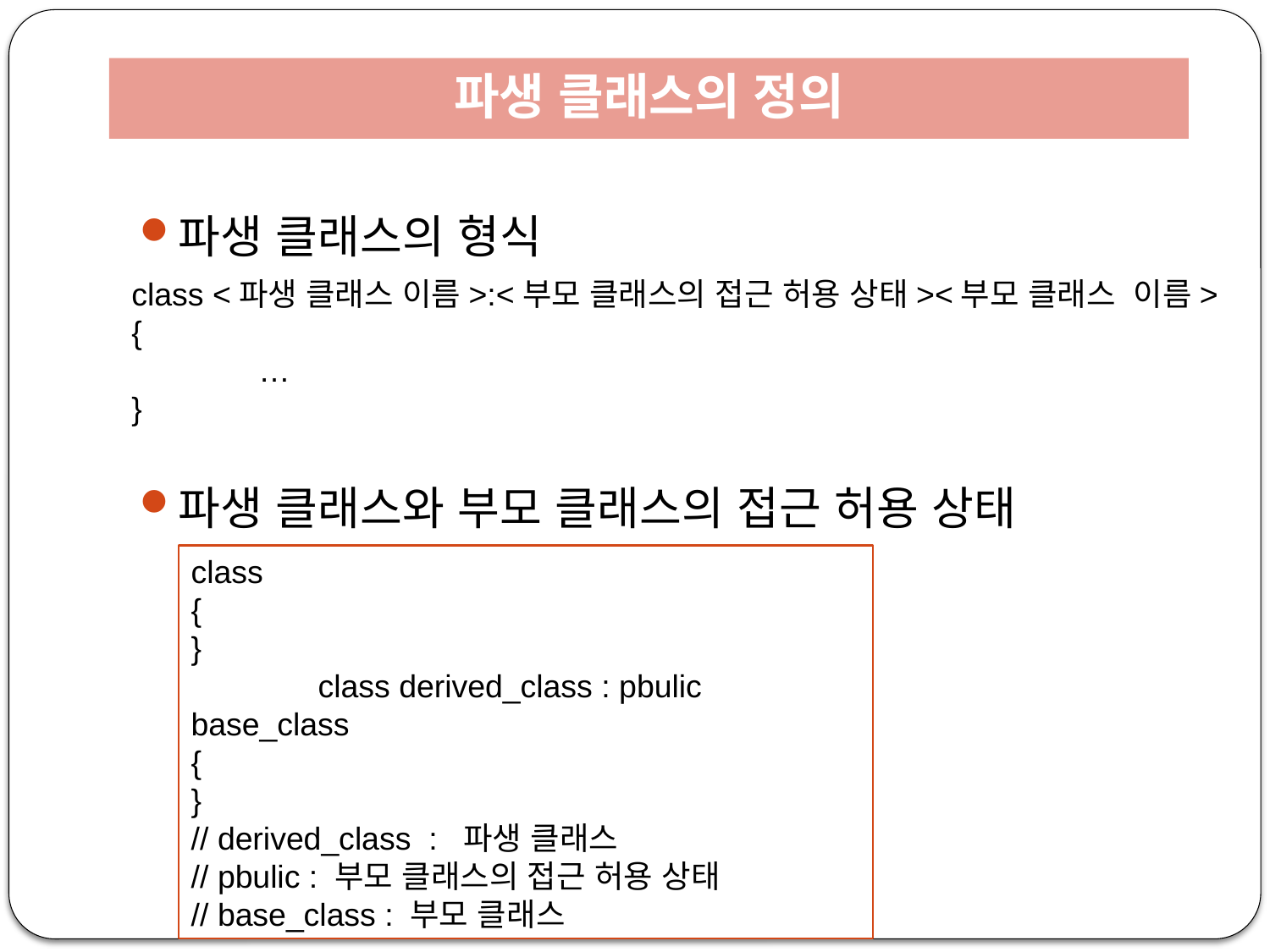

# 파생 클래스의 정의

파생 클래스와 부모 클래스의 접근 허용 상태

파생 클래스의 형식
class <파생 클래스 이름>:<부모 클래스의 접근 허용 상태><부모 클래스  이름>
{
	…
}
class
{
}
	class derived_class : pbulic base_class
{
}
// derived_class  :  파생 클래스
// pbulic : 부모 클래스의 접근 허용 상태
// base_class : 부모 클래스